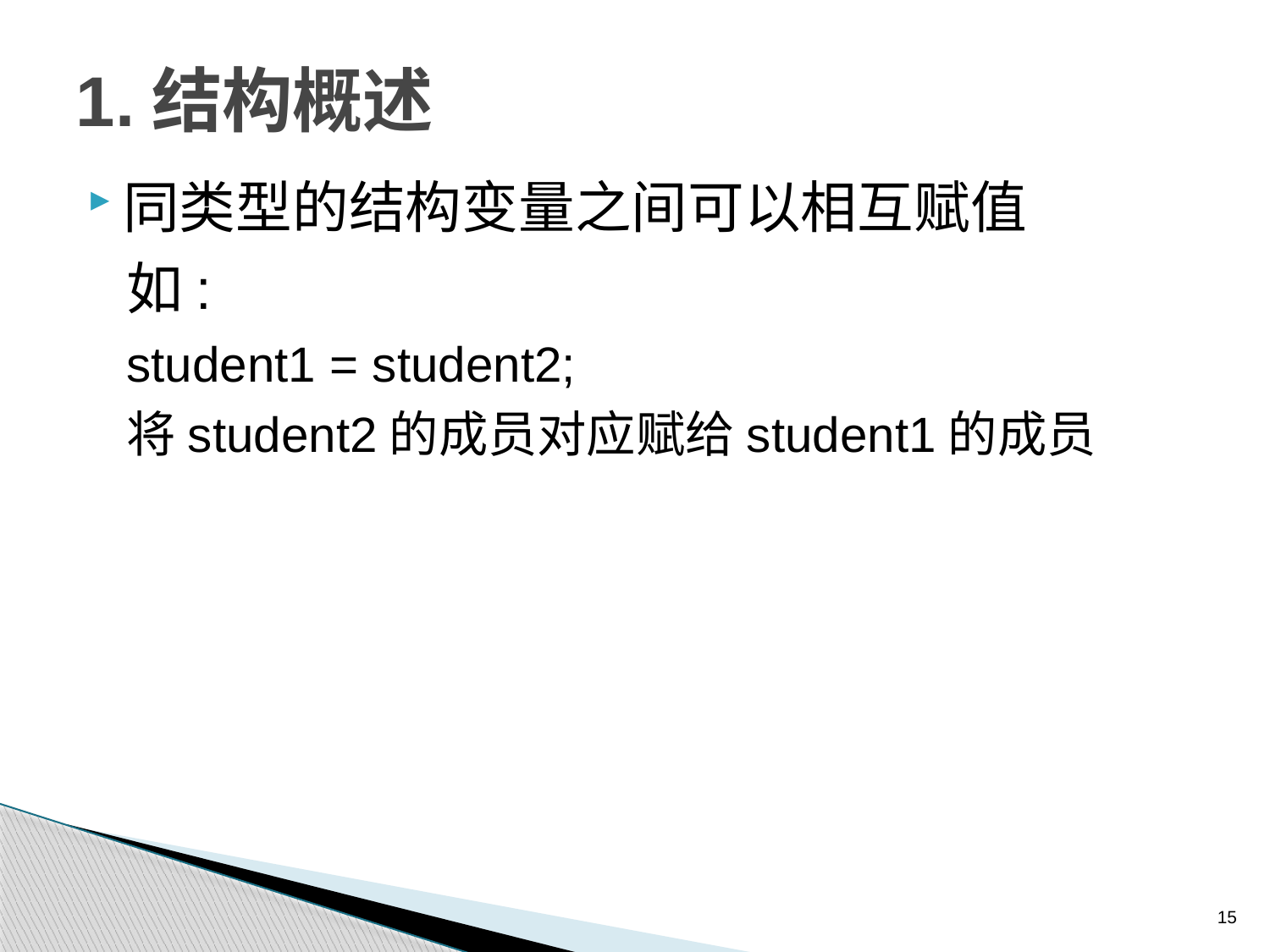

# 1.结构概述
同类型的结构变量之间可以相互赋值
  如:
student1 = student2;
将student2的成员对应赋给student1的成员

15